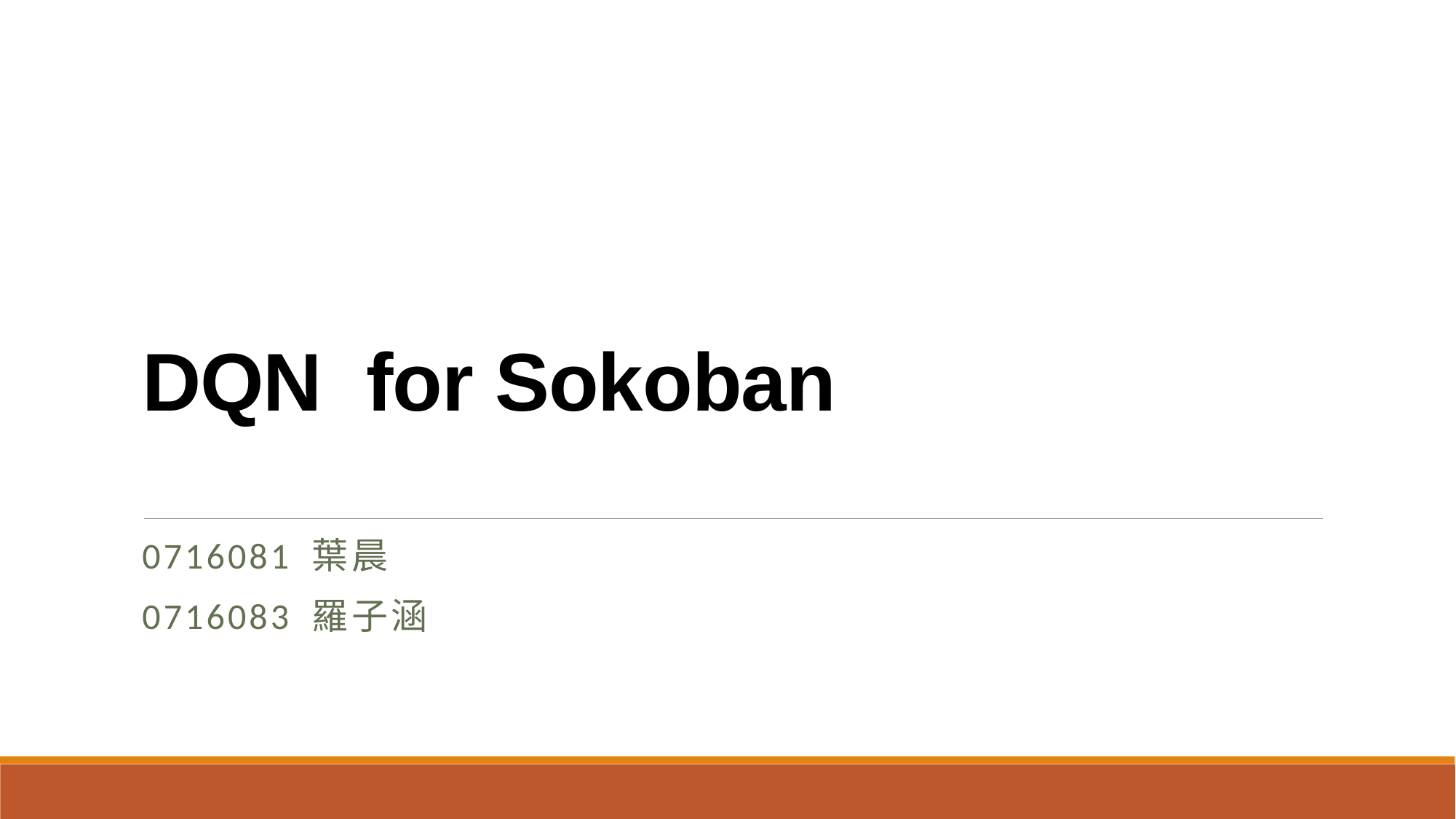

DQN  for Sokoban
0716081 葉晨
0716083 羅子涵